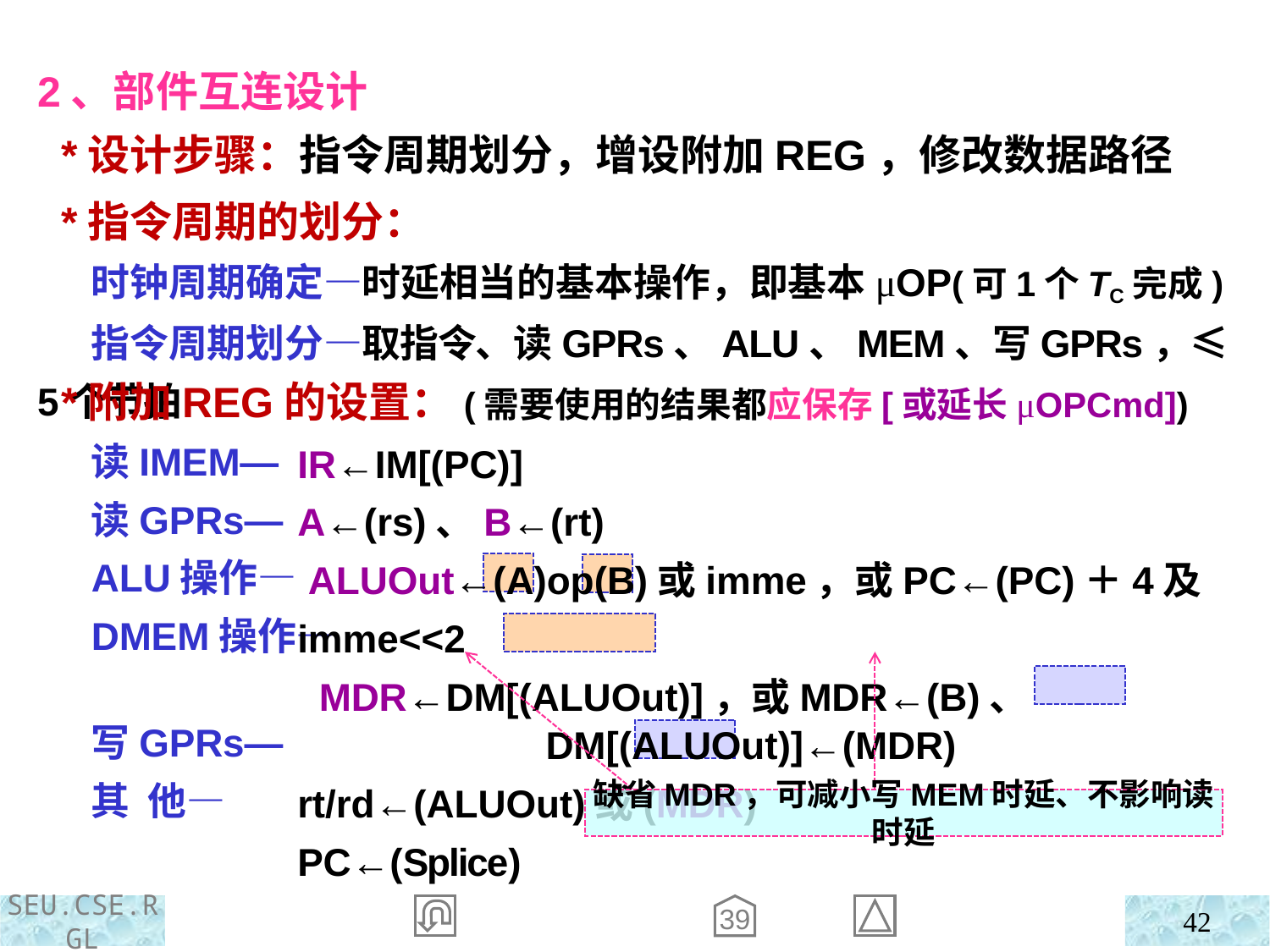

2、部件互连设计
  *设计步骤：指令周期划分，增设附加REG，修改数据路径
  *指令周期的划分：
     时钟周期确定—时延相当的基本操作，即基本μOP(可1个TC完成)
     指令周期划分—取指令、读GPRs、ALU、MEM、写GPRs，≤5个节拍
  *附加REG的设置：(需要使用的结果都应保存[或延长μOPCmd])
     读IMEM—
     读GPRs—
     ALU操作—
     DMEM操作—

     写GPRs—
     其  他—
IR←IM[(PC)]
A←(rs)、B←(rt)
 ALUOut←(A)op(B)或imme，或PC←(PC)＋4及imme<<2
  MDR←DM[(ALUOut)]，或MDR←(B)、
                       DM[(ALUOut)]←(MDR)
rt/rd←(ALUOut)或(MDR)
PC←(Splice)

缺省MDR，可减小写MEM时延、不影响读时延

39
42